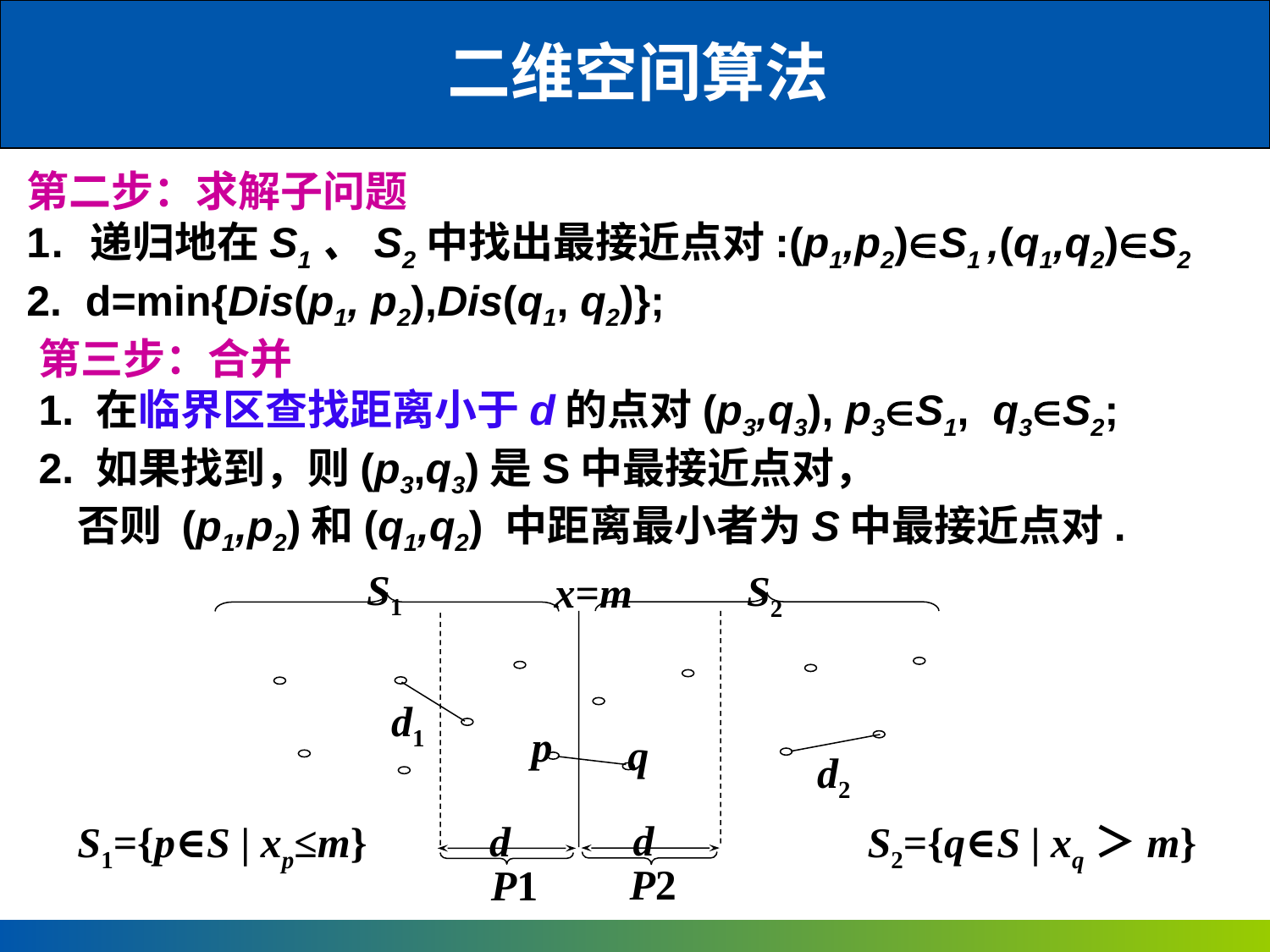

二维空间算法
第二步：求解子问题
递归地在S1、S2中找出最接近点对:(p1,p2)∈S1 ,(q1,q2)∈S2
2.  d=min{Dis(p1, p2),Dis(q1, q2)};
第三步：合并
1. 在临界区查找距离小于d的点对(p3,q3), p3∈S1,  q3∈S2;
2. 如果找到，则(p3,q3)是S中最接近点对，
   否则 (p1,p2)和(q1,q2) 中距离最小者为S中最接近点对.

S1
S2
x=m

d1

p

q

d2

d
d

P1
P2
S1={p∈S | xp≤m}
S2={q∈S | xq＞m}